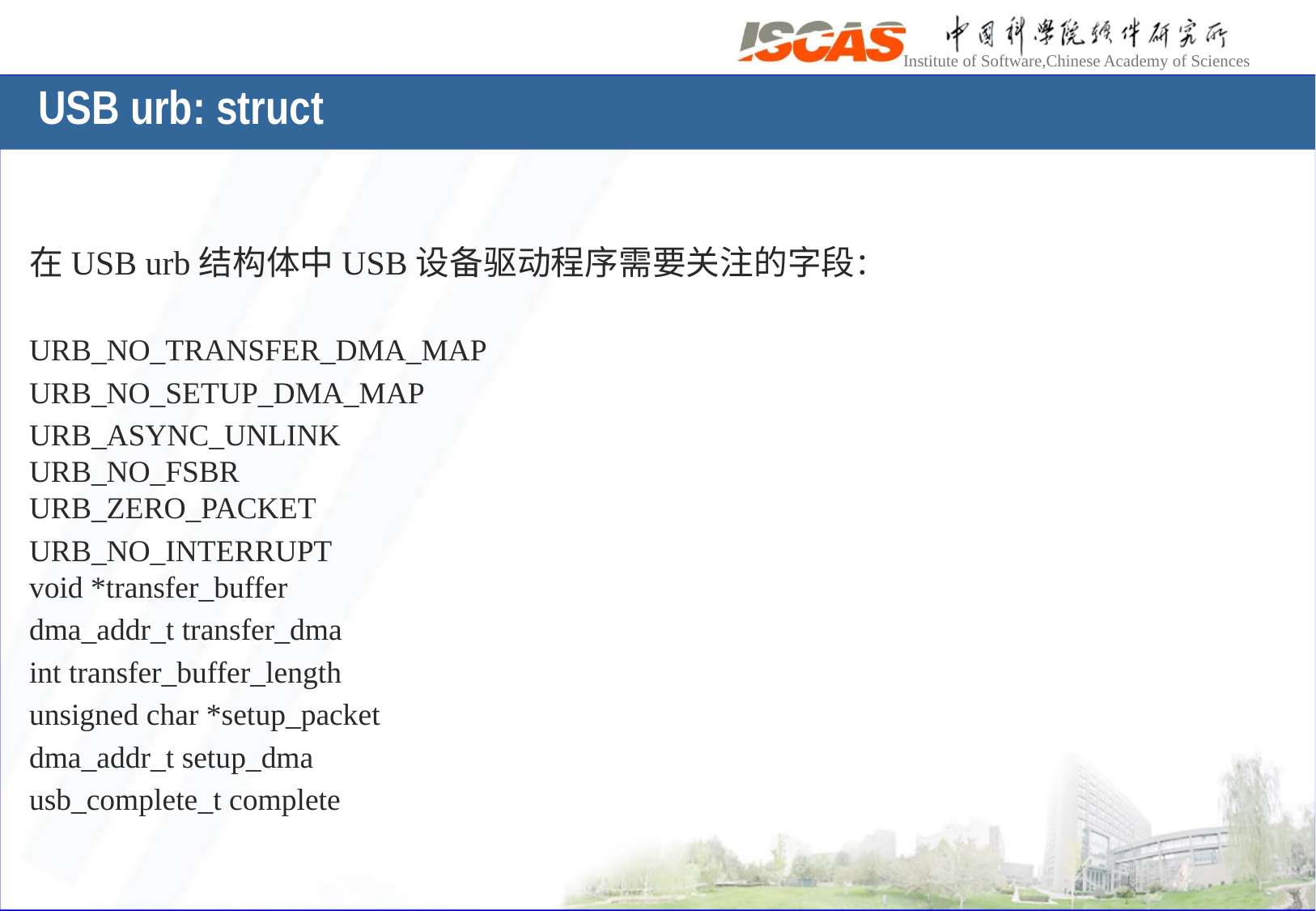

# USB urb: struct
在USB urb结构体中USB设备驱动程序需要关注的字段：

URB_NO_TRANSFER_DMA_MAP
URB_NO_SETUP_DMA_MAP
URB_ASYNC_UNLINK
URB_NO_FSBR
URB_ZERO_PACKET
URB_NO_INTERRUPT
void *transfer_buffer
dma_addr_t transfer_dma
int transfer_buffer_length
unsigned char *setup_packet
dma_addr_t setup_dma
usb_complete_t complete